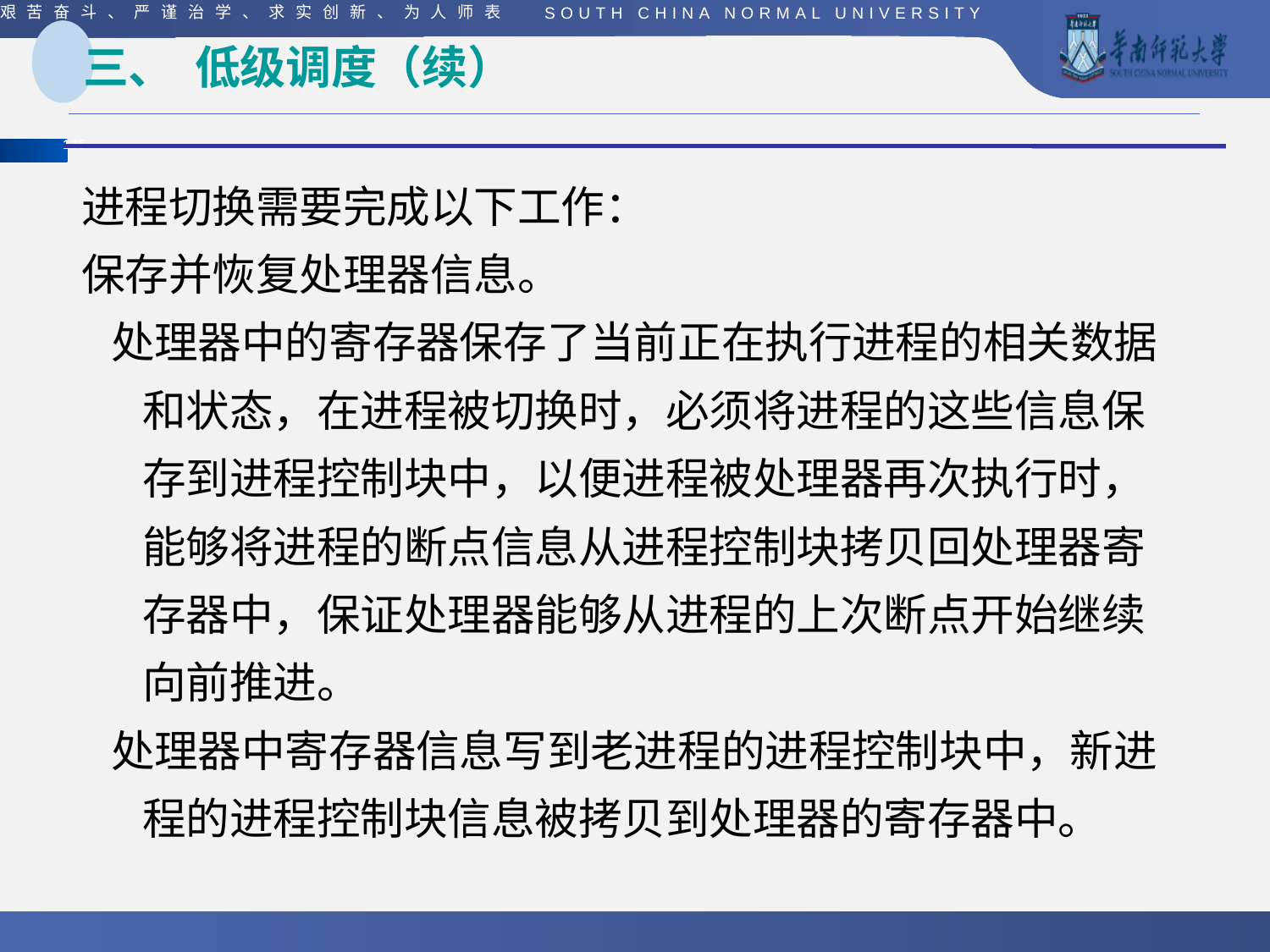

# 三、  低级调度（续）
进程切换需要完成以下工作：
保存并恢复处理器信息。
  处理器中的寄存器保存了当前正在执行进程的相关数据和状态，在进程被切换时，必须将进程的这些信息保存到进程控制块中，以便进程被处理器再次执行时，能够将进程的断点信息从进程控制块拷贝回处理器寄存器中，保证处理器能够从进程的上次断点开始继续向前推进。
  处理器中寄存器信息写到老进程的进程控制块中，新进程的进程控制块信息被拷贝到处理器的寄存器中。

135